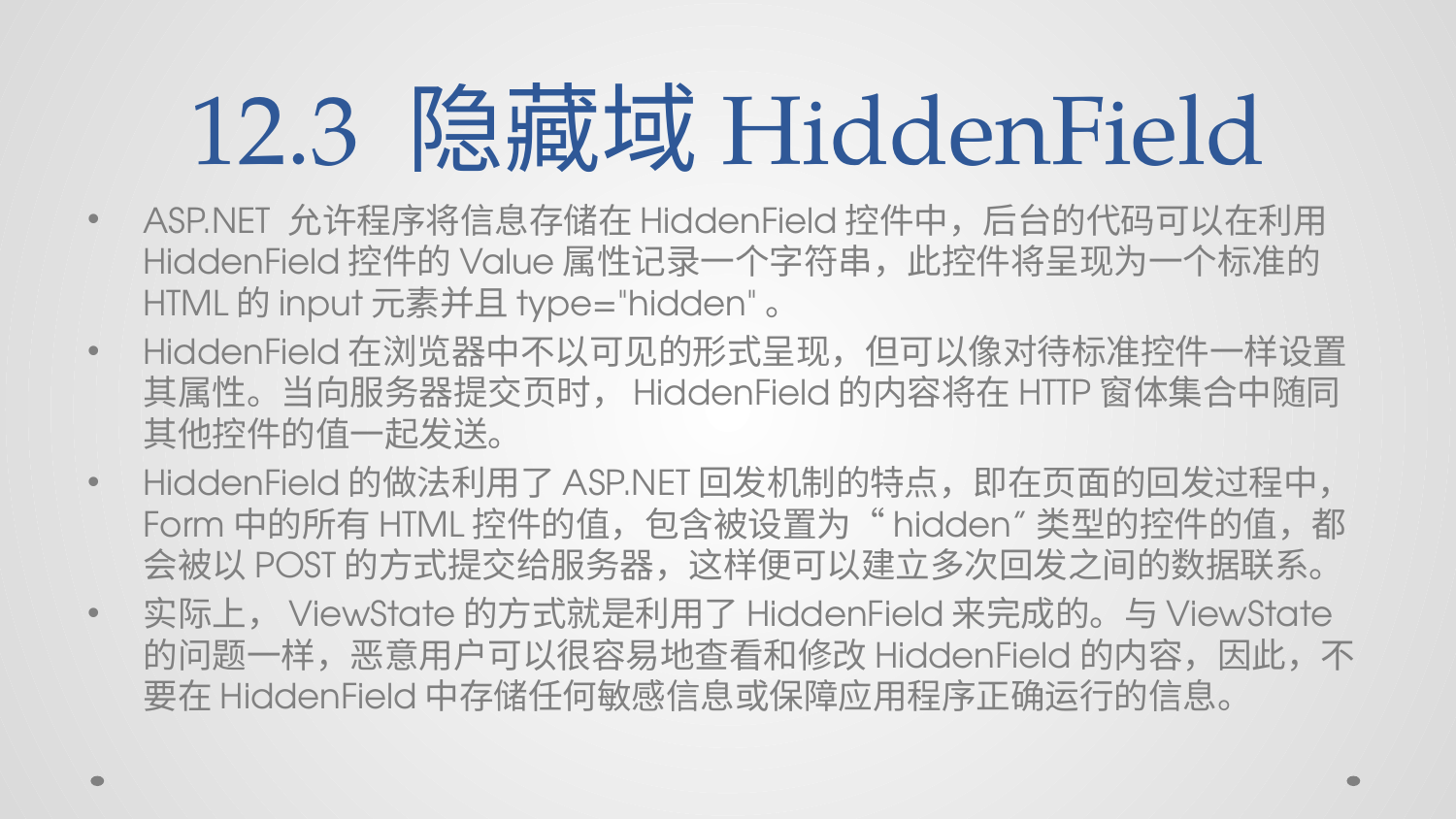

# 12.3 隐藏域HiddenField
ASP.NET 允许程序将信息存储在HiddenField控件中，后台的代码可以在利用HiddenField控件的Value属性记录一个字符串，此控件将呈现为一个标准的HTML的input元素并且type="hidden"。
HiddenField在浏览器中不以可见的形式呈现，但可以像对待标准控件一样设置其属性。当向服务器提交页时，HiddenField的内容将在HTTP窗体集合中随同其他控件的值一起发送。
HiddenField的做法利用了ASP.NET回发机制的特点，即在页面的回发过程中，Form中的所有HTML控件的值，包含被设置为“hidden”类型的控件的值，都会被以POST的方式提交给服务器，这样便可以建立多次回发之间的数据联系。
实际上，ViewState的方式就是利用了HiddenField来完成的。与ViewState的问题一样，恶意用户可以很容易地查看和修改HiddenField的内容，因此，不要在HiddenField中存储任何敏感信息或保障应用程序正确运行的信息。